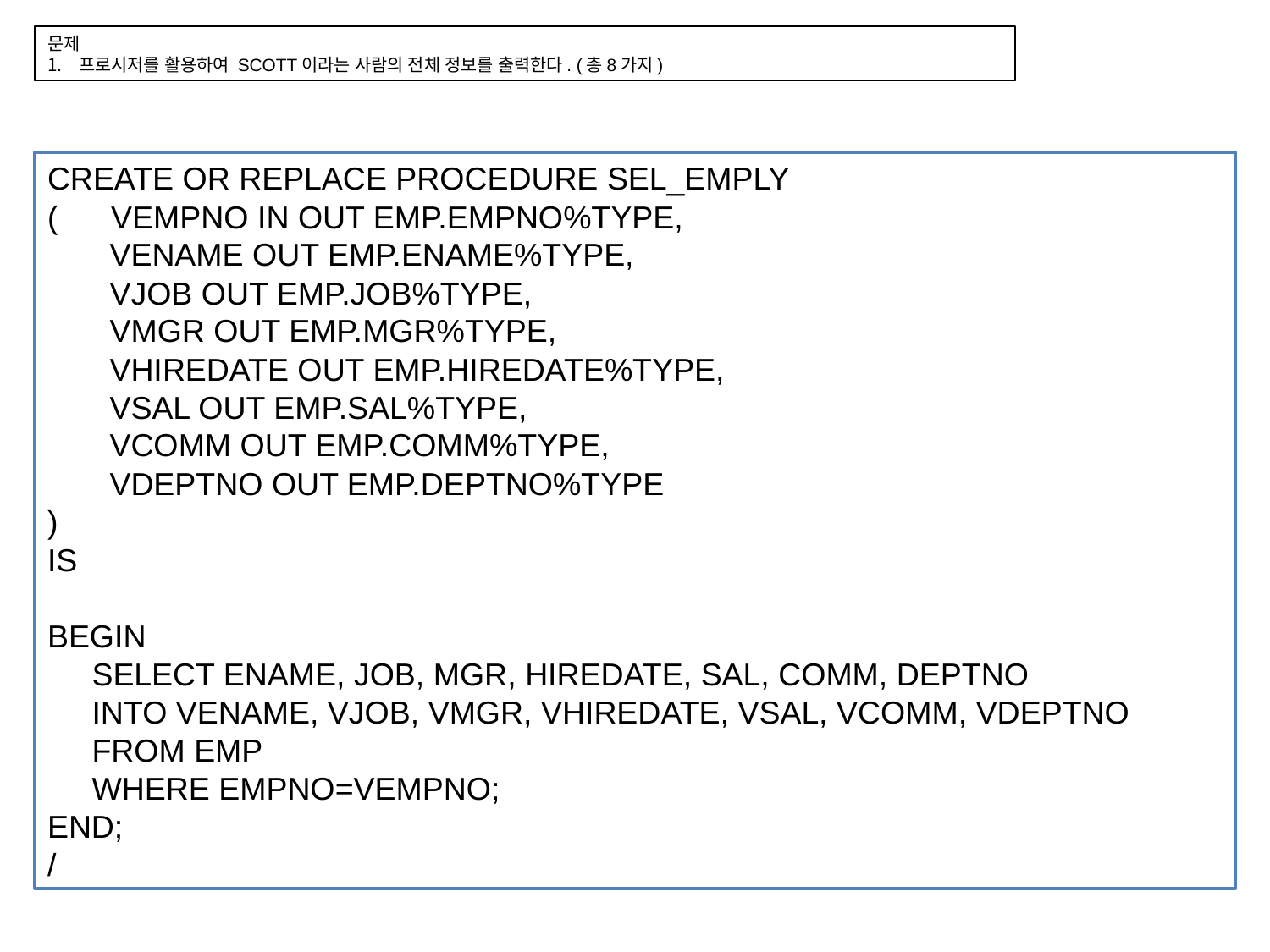

문제
프로시저를 활용하여 SCOTT이라는 사람의 전체 정보를 출력한다. (총8가지)
CREATE OR REPLACE PROCEDURE SEL_EMPLY
(      VEMPNO IN OUT EMP.EMPNO%TYPE,
       VENAME OUT EMP.ENAME%TYPE,
       VJOB OUT EMP.JOB%TYPE,
       VMGR OUT EMP.MGR%TYPE,
       VHIREDATE OUT EMP.HIREDATE%TYPE,
       VSAL OUT EMP.SAL%TYPE,
       VCOMM OUT EMP.COMM%TYPE,
       VDEPTNO OUT EMP.DEPTNO%TYPE
)
IS

BEGIN
     SELECT ENAME, JOB, MGR, HIREDATE, SAL, COMM, DEPTNO
     INTO VENAME, VJOB, VMGR, VHIREDATE, VSAL, VCOMM, VDEPTNO
     FROM EMP
     WHERE EMPNO=VEMPNO;
END;
/